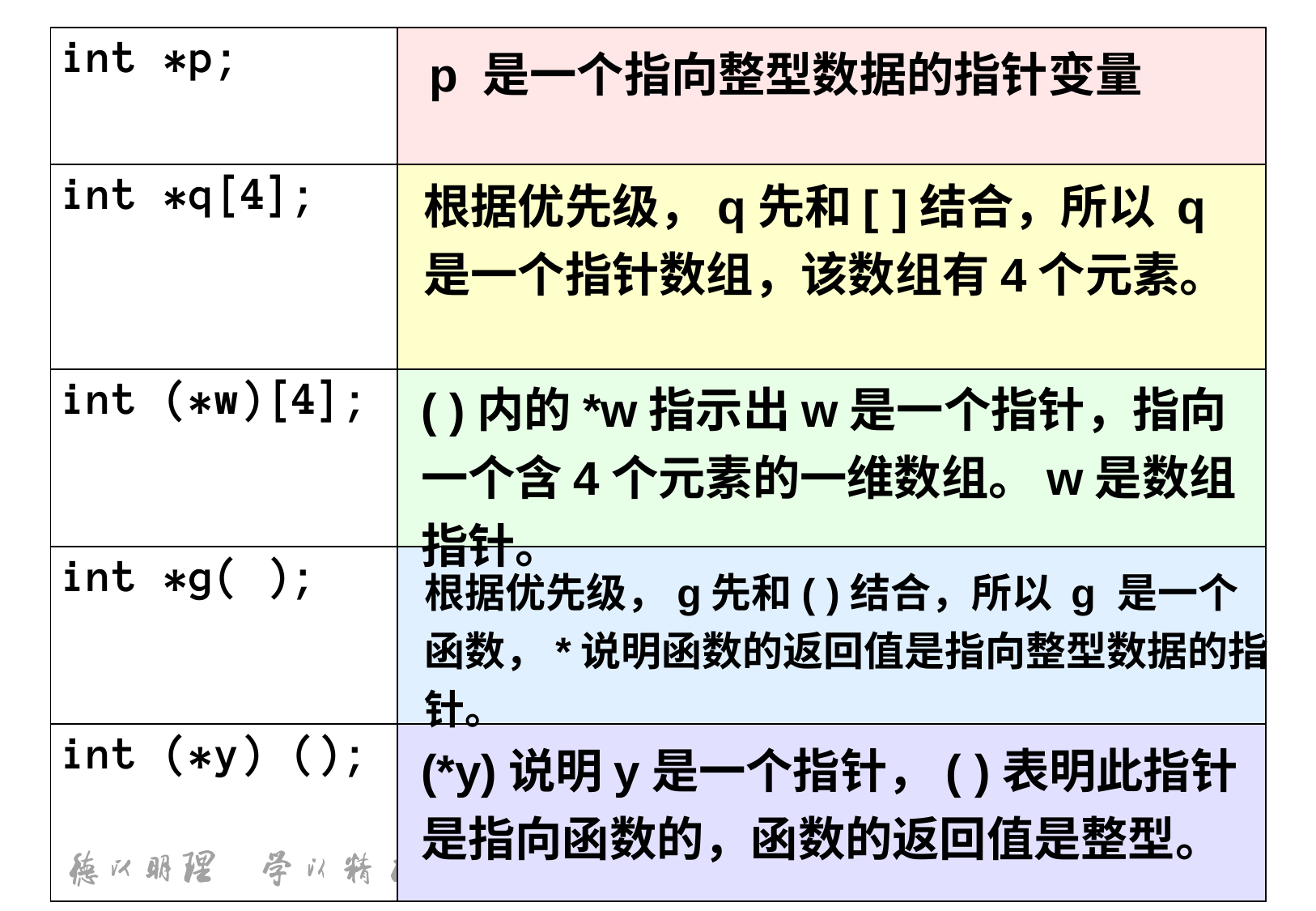

| int \*p; |  |
| --- | --- |
| int \*q[4]; |  |
| int (\*w)[4]; |  |
| int \*g( ); |  |
| int (\*y) (); |  |
p 是一个指向整型数据的指针变量
根据优先级，q先和[ ]结合，所以 q 是一个指针数组，该数组有4个元素。
( )内的*w指示出w是一个指针，指向一个含4个元素的一维数组。w是数组指针。
根据优先级，g先和( )结合，所以 g 是一个函数，*说明函数的返回值是指向整型数据的指针。
(*y)说明y是一个指针，( )表明此指针是指向函数的，函数的返回值是整型。
87